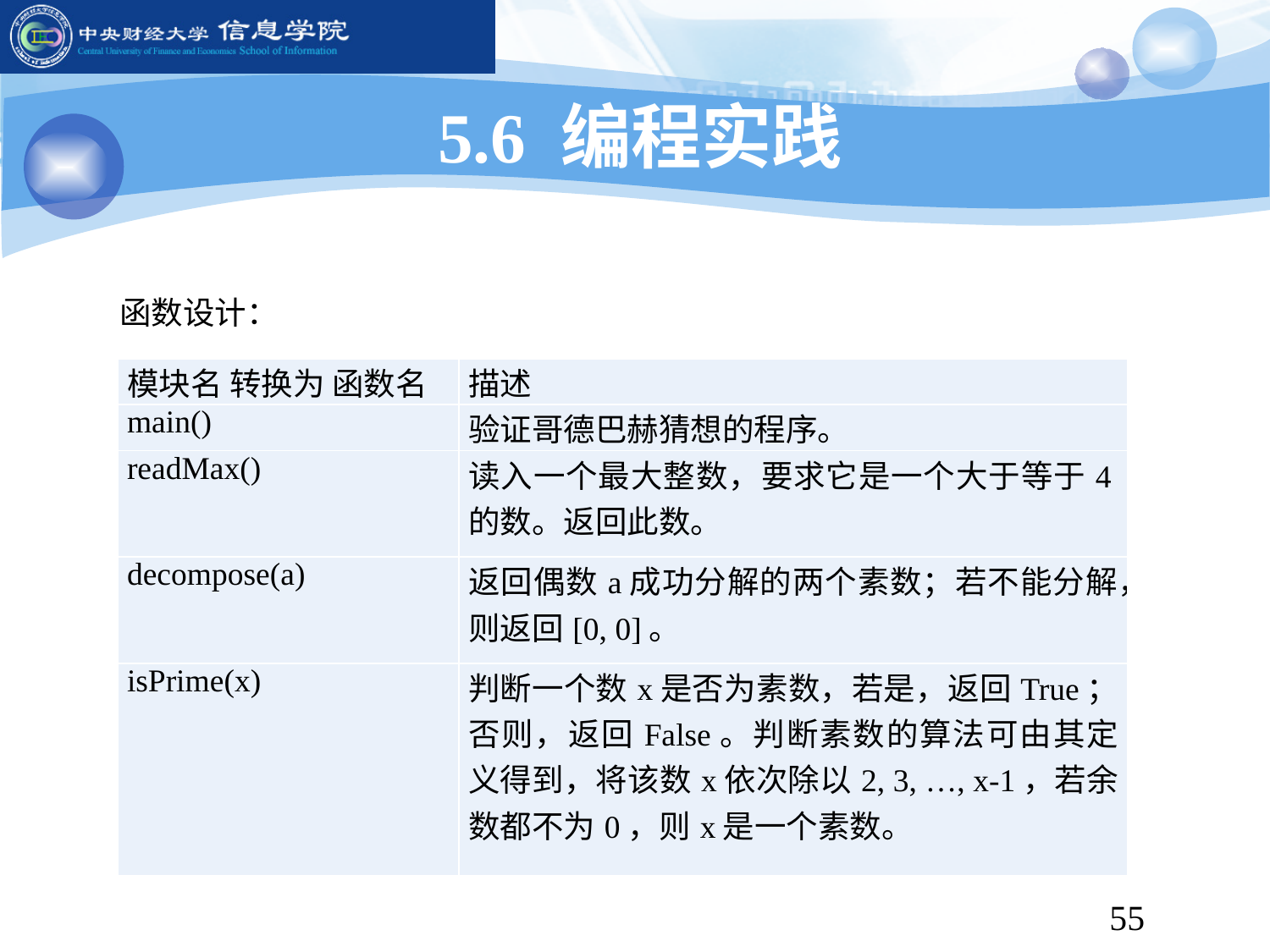

# 5.6 编程实践
函数设计：
| 模块名 转换为 函数名 | 描述 |
| --- | --- |
| main() | 验证哥德巴赫猜想的程序。 |
| readMax() | 读入一个最大整数，要求它是一个大于等于4的数。返回此数。 |
| decompose(a) | 返回偶数a成功分解的两个素数；若不能分解，则返回[0, 0]。 |
| isPrime(x) | 判断一个数x是否为素数，若是，返回True；否则，返回False。判断素数的算法可由其定义得到，将该数x依次除以2, 3, …, x-1，若余数都不为0，则x是一个素数。 |